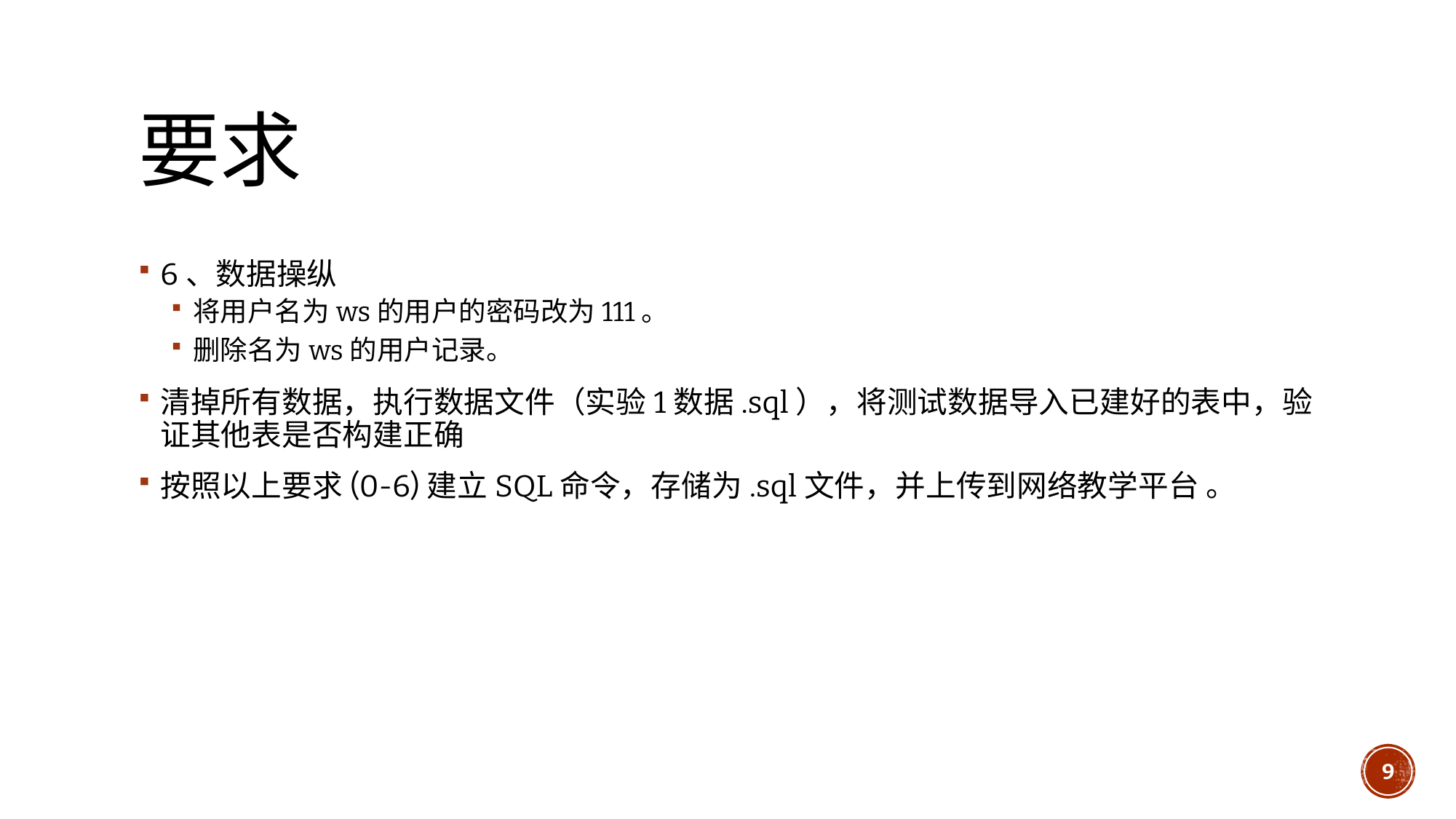

# 要求
6、数据操纵
将用户名为ws的用户的密码改为111。
删除名为ws的用户记录。
清掉所有数据，执行数据文件（实验1数据.sql），将测试数据导入已建好的表中，验证其他表是否构建正确
按照以上要求(0-6)建立SQL命令，存储为.sql文件，并上传到网络教学平台 。
9